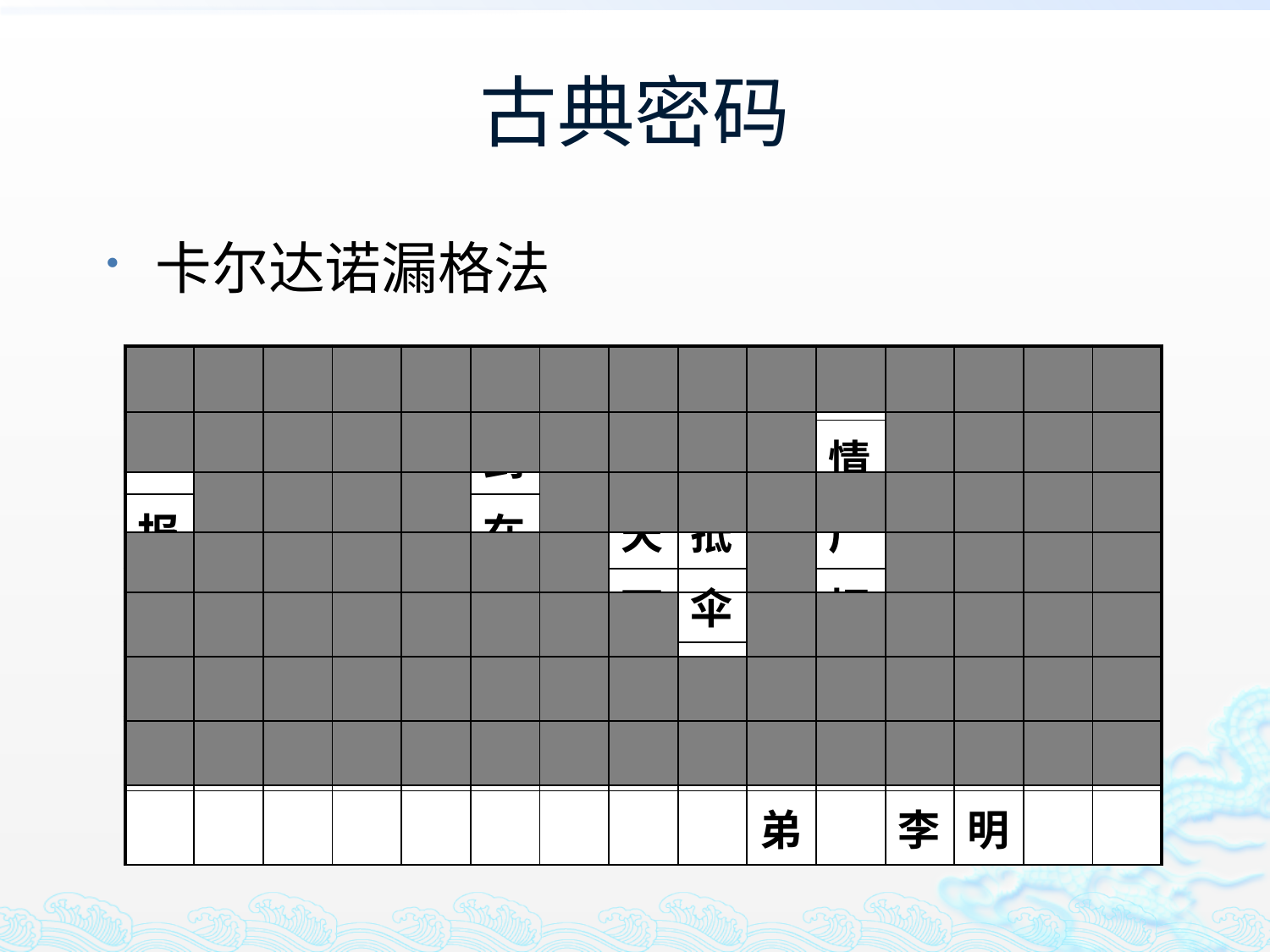

古典密码
卡尔达诺漏格法
|  |  |  |  |  |  |  |  |  |  |  |  |  |  |  |
| --- | --- | --- | --- | --- | --- | --- | --- | --- | --- | --- | --- | --- | --- | --- |
|  |  |  |  |  |  |  |  |  |  |  |  |  |  |  |
|  |  |  |  |  |  |  |  |  |  |  |  |  |  |  |
|  |  |  |  |  |  |  |  |  |  |  |  |  |  |  |
|  |  |  |  |  |  |  |  |  |  |  |  |  |  |  |
|  |  |  |  |  |  |  |  |  |  |  |  |  |  |  |
|  |  |  |  |  |  |  |  |  |  |  |  |  |  |  |
| 王 | 先 | 生 | ： |  |  |  |  |  |  |  |  |  |  |  |
| --- | --- | --- | --- | --- | --- | --- | --- | --- | --- | --- | --- | --- | --- | --- |
|  |  | 来 | 信 | 收 | 到 | ， | 你 | 的 | 盛 | 情 | 真 | 是 | 难 | 以 |
| 报 | 答 | 。 | 我 | 已 | 在 | 昨 | 天 | 抵 | 答 | 广 | 州 | 。 | 秋 | 雨 |
| 连 | 绵 | ， | 每 | 天 | 需 | 备 | 雨 | 伞 | 一 | 把 | 方 | 能 | 上 | 街 |
| ， | 苦 | 矣 | ！ | 大 | 约 | 本 | 月 | 中 | 旬 | 我 | 才 | 能 | 返 | 回 |
| ， | 届 | 时 | 再 | 见 | 。 |  |  |  |  |  |  |  |  |  |
|  |  |  |  |  |  |  |  |  | 弟 |  | 李 | 明 |  |  |